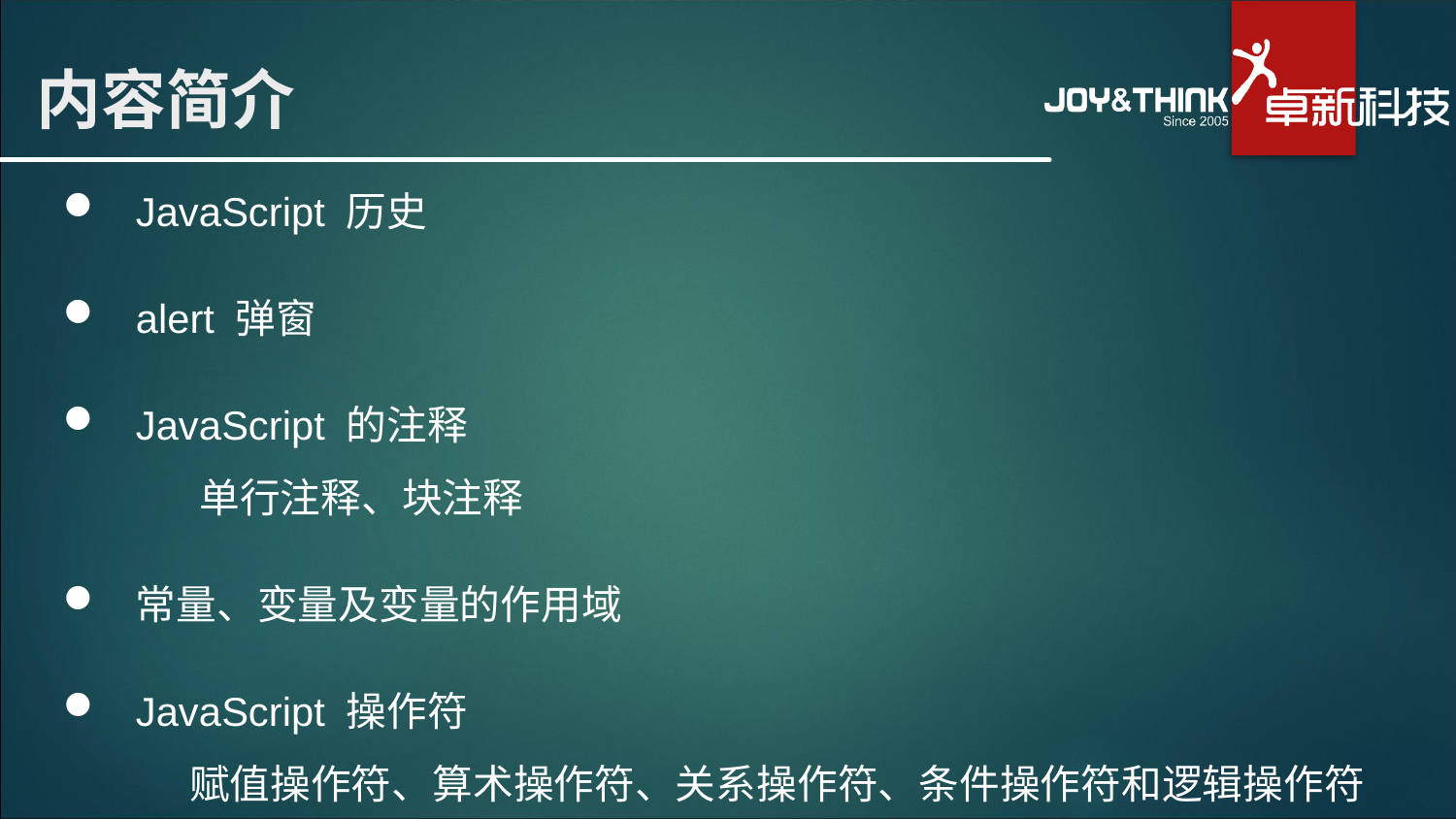

# 内容简介
JavaScript 历史
alert 弹窗
JavaScript 的注释
	      单行注释、块注释
常量、变量及变量的作用域
JavaScript 操作符
             赋值操作符、算术操作符、关系操作符、条件操作符和逻辑操作符